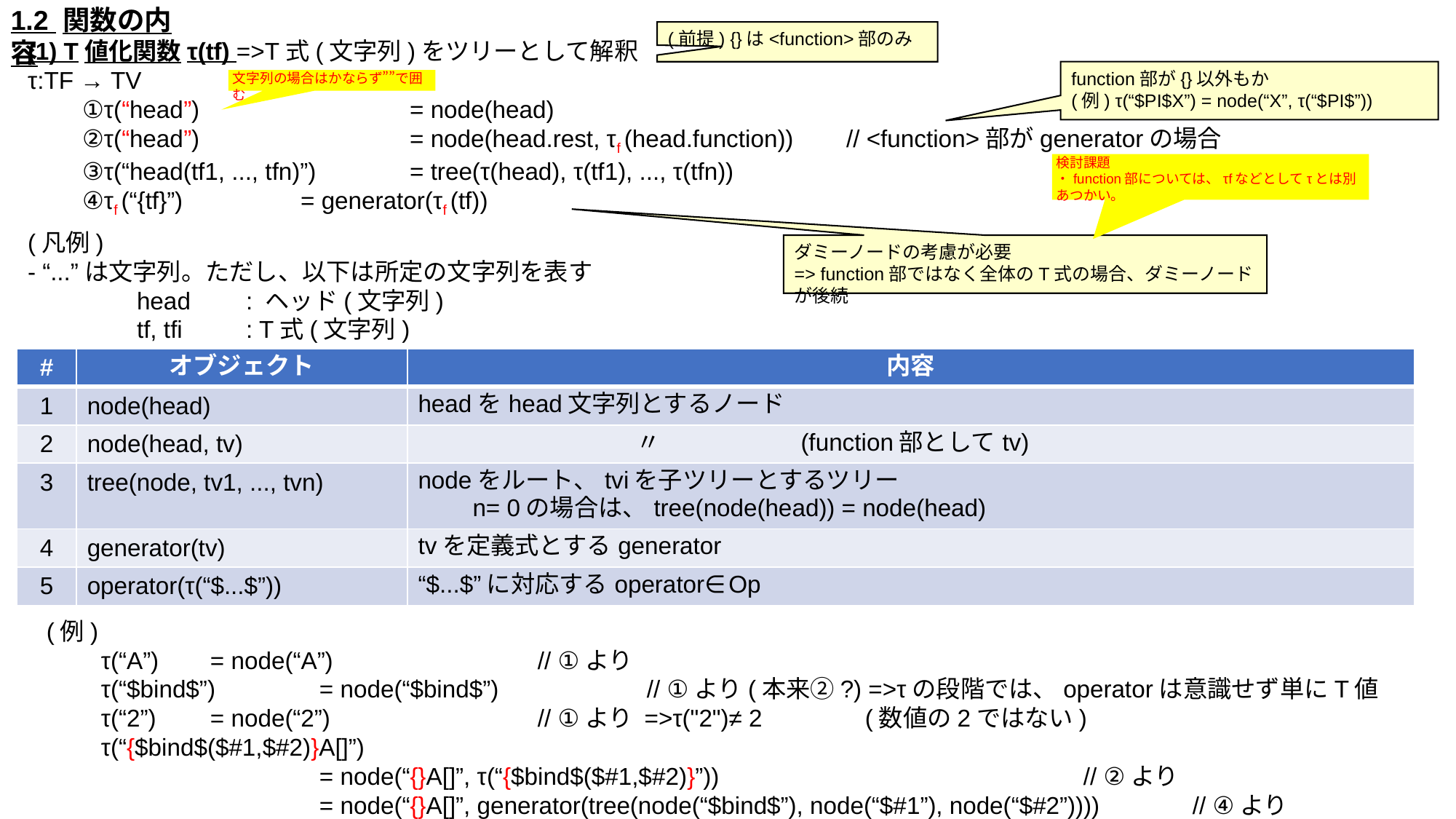

1.2 関数の内容
(前提) {}は<function>部のみ
(1) T値化関数τ(tf) =>T式(文字列)をツリーとして解釈
τ:TF → TV
①τ(“head”)		= node(head)
②τ(“head”)		= node(head.rest, τf (head.function))	// <function>部がgeneratorの場合
③τ(“head(tf1, ..., tfn)”)	= tree(τ(head), τ(tf1), ..., τ(tfn))
④τf (“{tf}”)		= generator(τf (tf))
(凡例)
- “...”は文字列。ただし、以下は所定の文字列を表す
	head	: ヘッド(文字列)
	tf, tfi	: T式(文字列)
function部が{}以外もか
(例) τ(“$PI$X”) = node(“X”, τ(“$PI$”))
文字列の場合はかならず””で囲む
検討課題
・function部については、τfなどとしてτとは別あつかい。

ダミーノードの考慮が必要
=> function部ではなく全体のT式の場合、ダミーノードが後続
| # | オブジェクト | 内容 |
| --- | --- | --- |
| 1 | node(head) | headをhead文字列とするノード |
| 2 | node(head, tv) | 〃 　　(function部としてtv) |
| 3 | tree(node, tv1, ..., tvn) | nodeをルート、tviを子ツリーとするツリー n= 0の場合は、tree(node(head)) = node(head) |
| 4 | generator(tv) | tvを定義式とするgenerator |
| 5 | operator(τ(“$...$”)) | “$...$”に対応するoperator∈Op |
(例)
τ(“A”)	= node(“A”)		// ①より
τ(“$bind$”)	= node(“$bind$”)		// ①より(本来②?) =>τの段階では、operatorは意識せず単にT値
τ(“2”)	= node(“2”)		// ①より =>τ("2")≠ 2	(数値の2ではない)
τ(“{$bind$($#1,$#2)}A[]”)
		= node(“{}A[]”, τ(“{$bind$($#1,$#2)}”))				// ②より
		= node(“{}A[]”, generator(tree(node(“$bind$”), node(“$#1”), node(“$#2”))))	// ④より